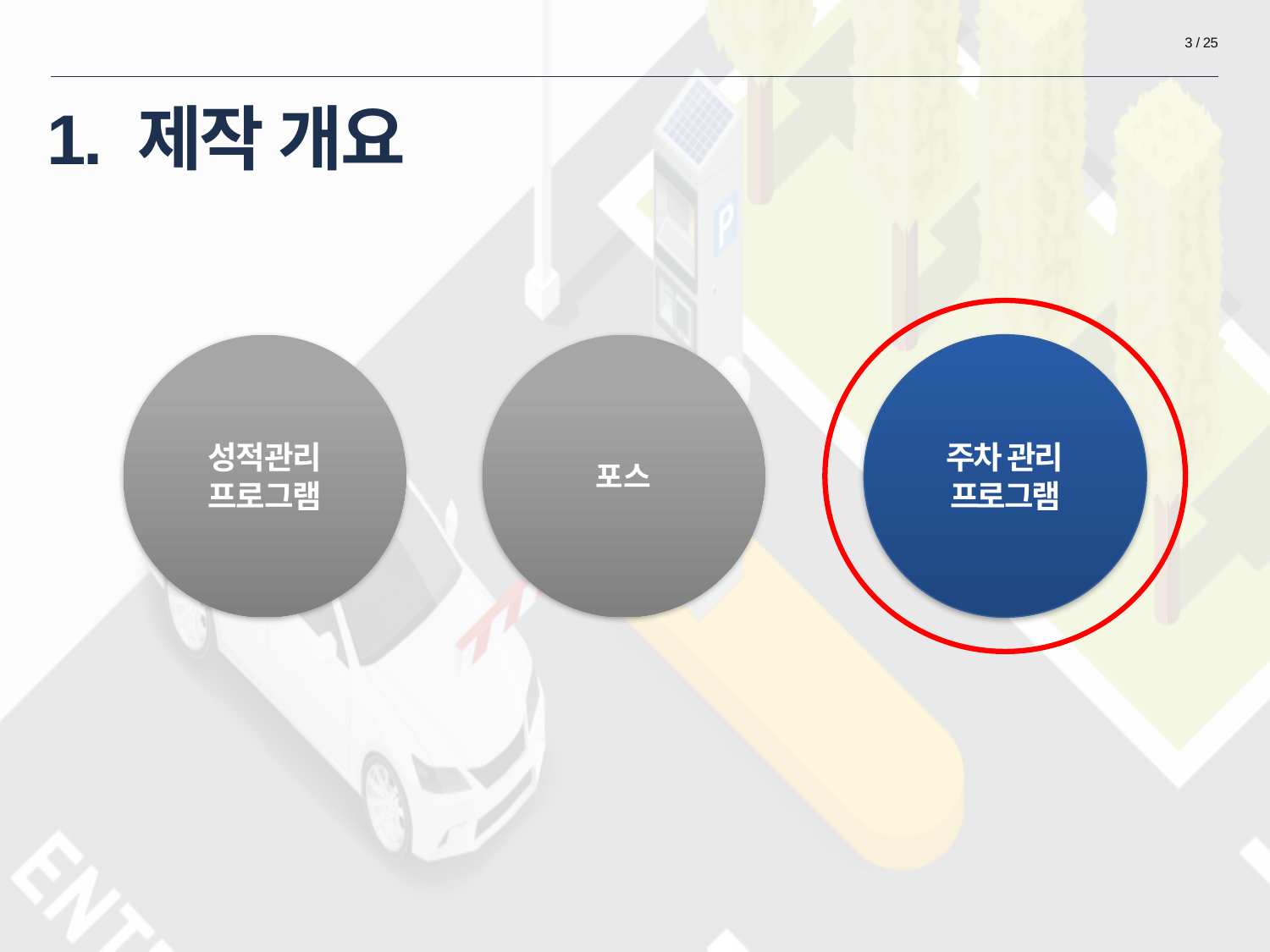

3 / 25
1. 제작 개요

성적관리
프로그램
포스
주차 관리
프로그램